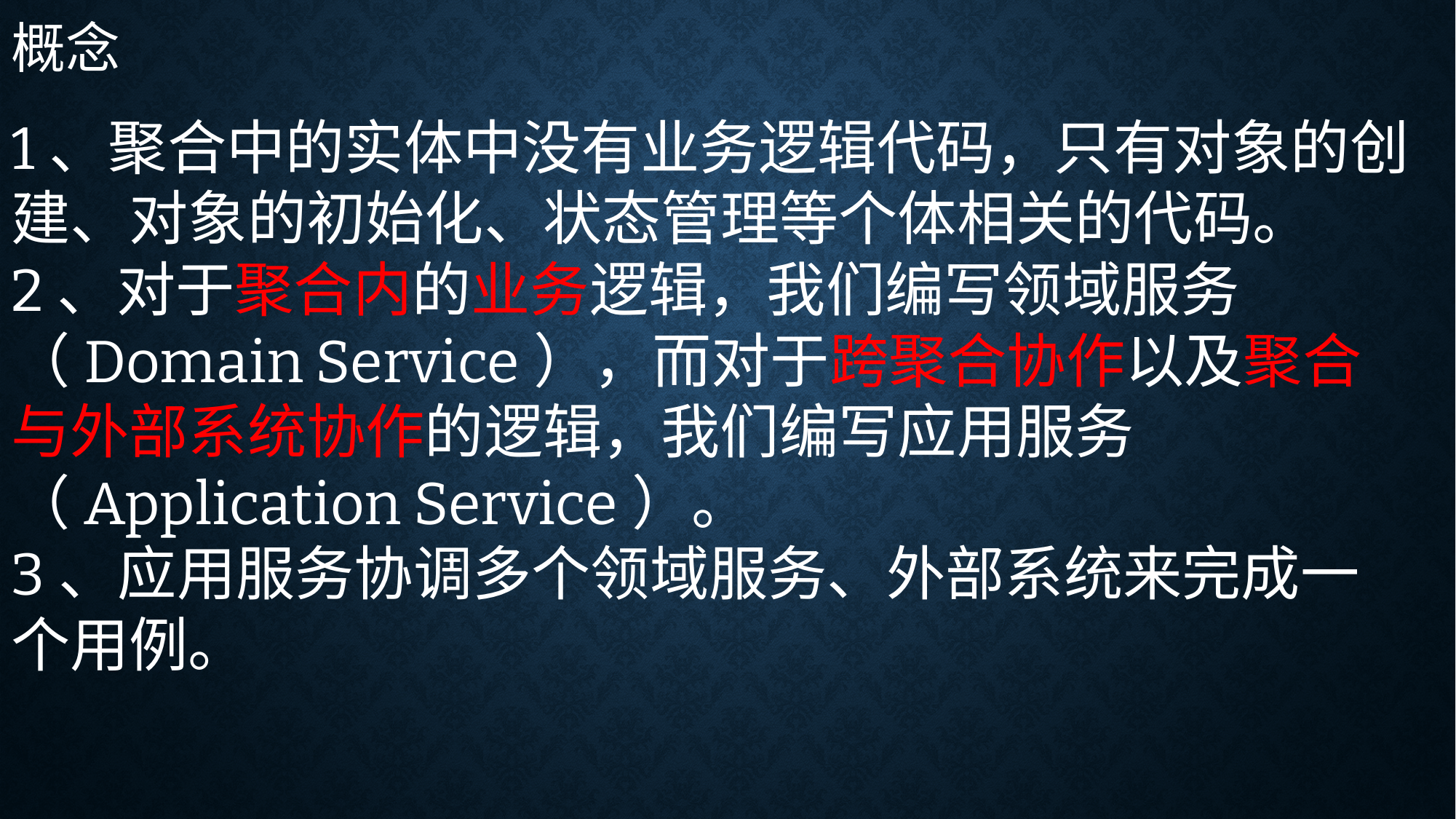

概念
1、聚合中的实体中没有业务逻辑代码，只有对象的创建、对象的初始化、状态管理等个体相关的代码。
2、对于聚合内的业务逻辑，我们编写领域服务（Domain Service），而对于跨聚合协作以及聚合与外部系统协作的逻辑，我们编写应用服务（Application Service）。
3、应用服务协调多个领域服务、外部系统来完成一个用例。